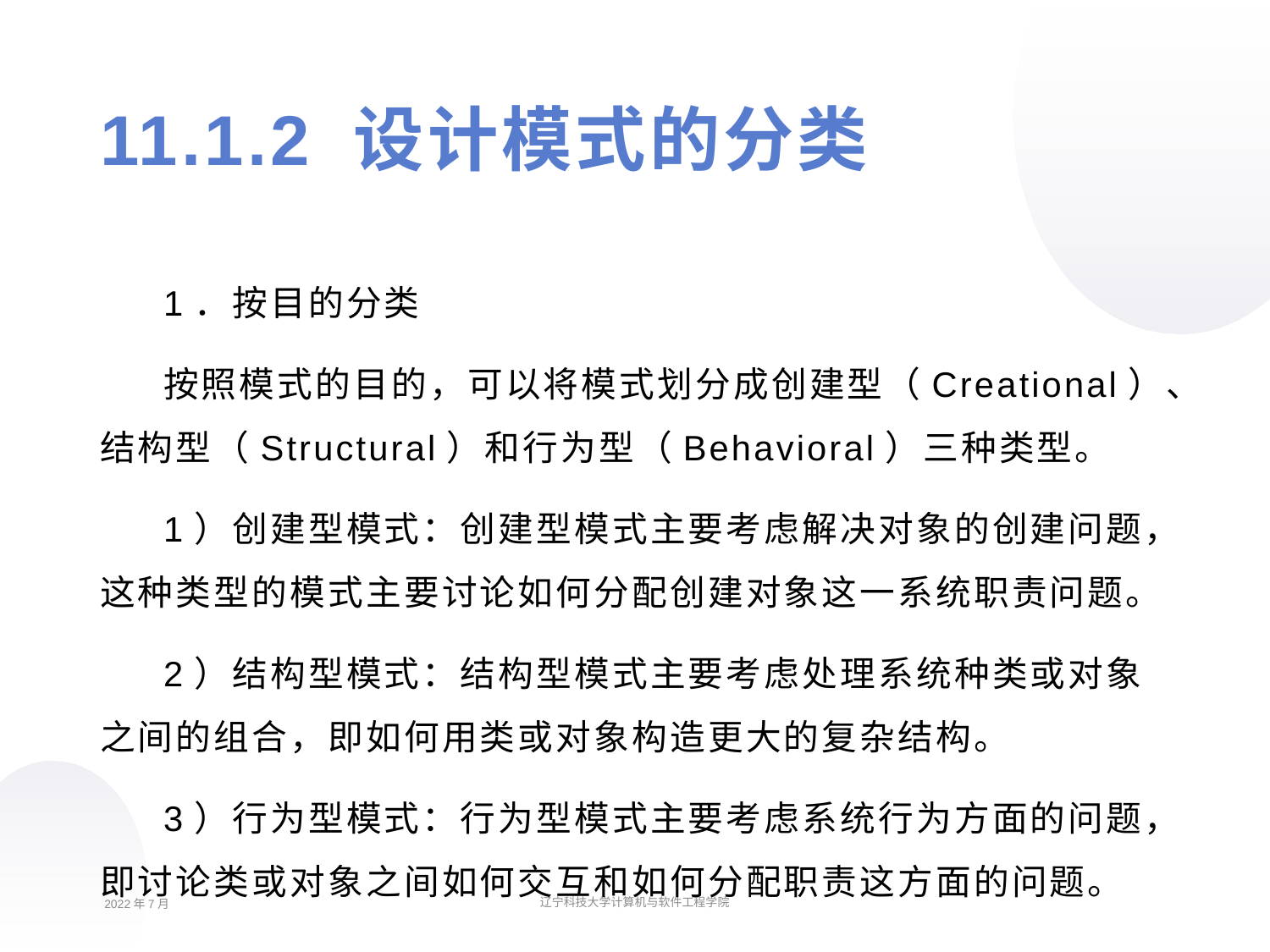

11.1.2 设计模式的分类
1．按目的分类
按照模式的目的，可以将模式划分成创建型（Creational）、结构型（Structural）和行为型（Behavioral）三种类型。
1）创建型模式：创建型模式主要考虑解决对象的创建问题，这种类型的模式主要讨论如何分配创建对象这一系统职责问题。
2）结构型模式：结构型模式主要考虑处理系统种类或对象之间的组合，即如何用类或对象构造更大的复杂结构。
3）行为型模式：行为型模式主要考虑系统行为方面的问题，即讨论类或对象之间如何交互和如何分配职责这方面的问题。

2022年7月
辽宁科技大学计算机与软件工程学院
10